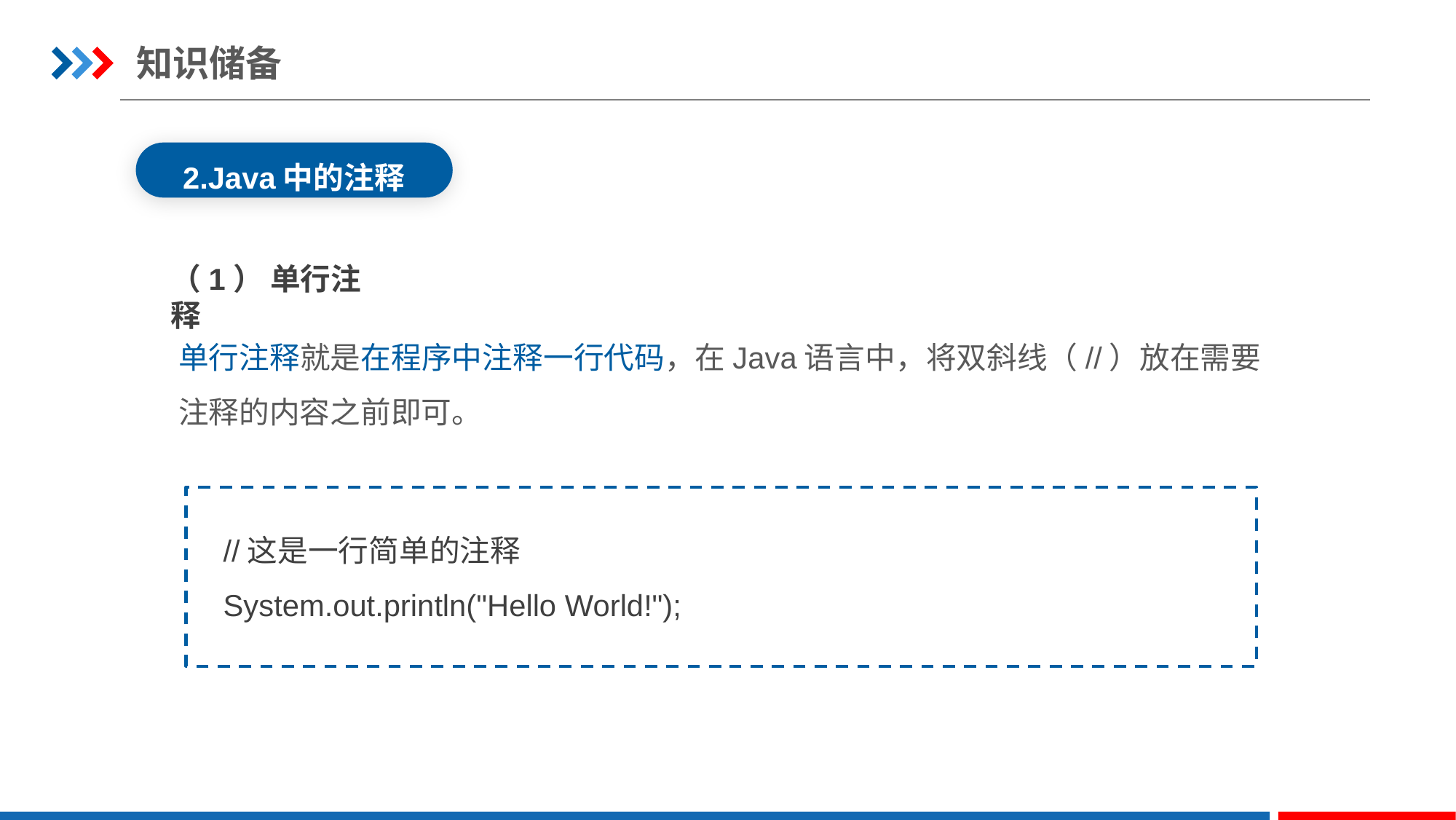

知识储备
2.Java中的注释

（1） 单行注释
单行注释就是在程序中注释一行代码，在Java语言中，将双斜线（//）放在需要注释的内容之前即可。

//这是一行简单的注释
System.out.println("Hello World!");